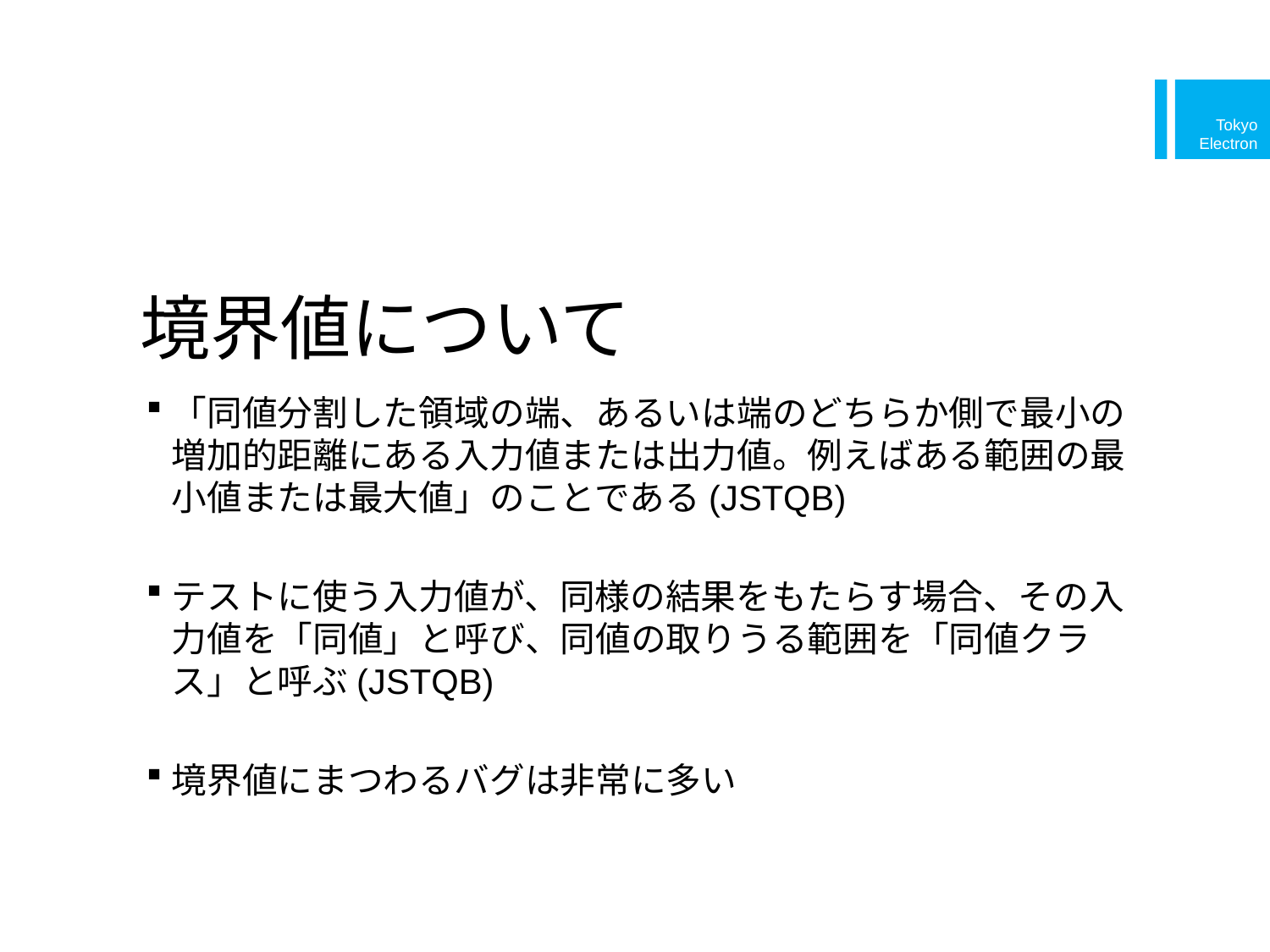

# 境界値について
「同値分割した領域の端、あるいは端のどちらか側で最小の増加的距離にある入力値または出力値。例えばある範囲の最小値または最大値」のことである(JSTQB)

テストに使う入力値が、同様の結果をもたらす場合、その入力値を「同値」と呼び、同値の取りうる範囲を「同値クラス」と呼ぶ(JSTQB)

境界値にまつわるバグは非常に多い